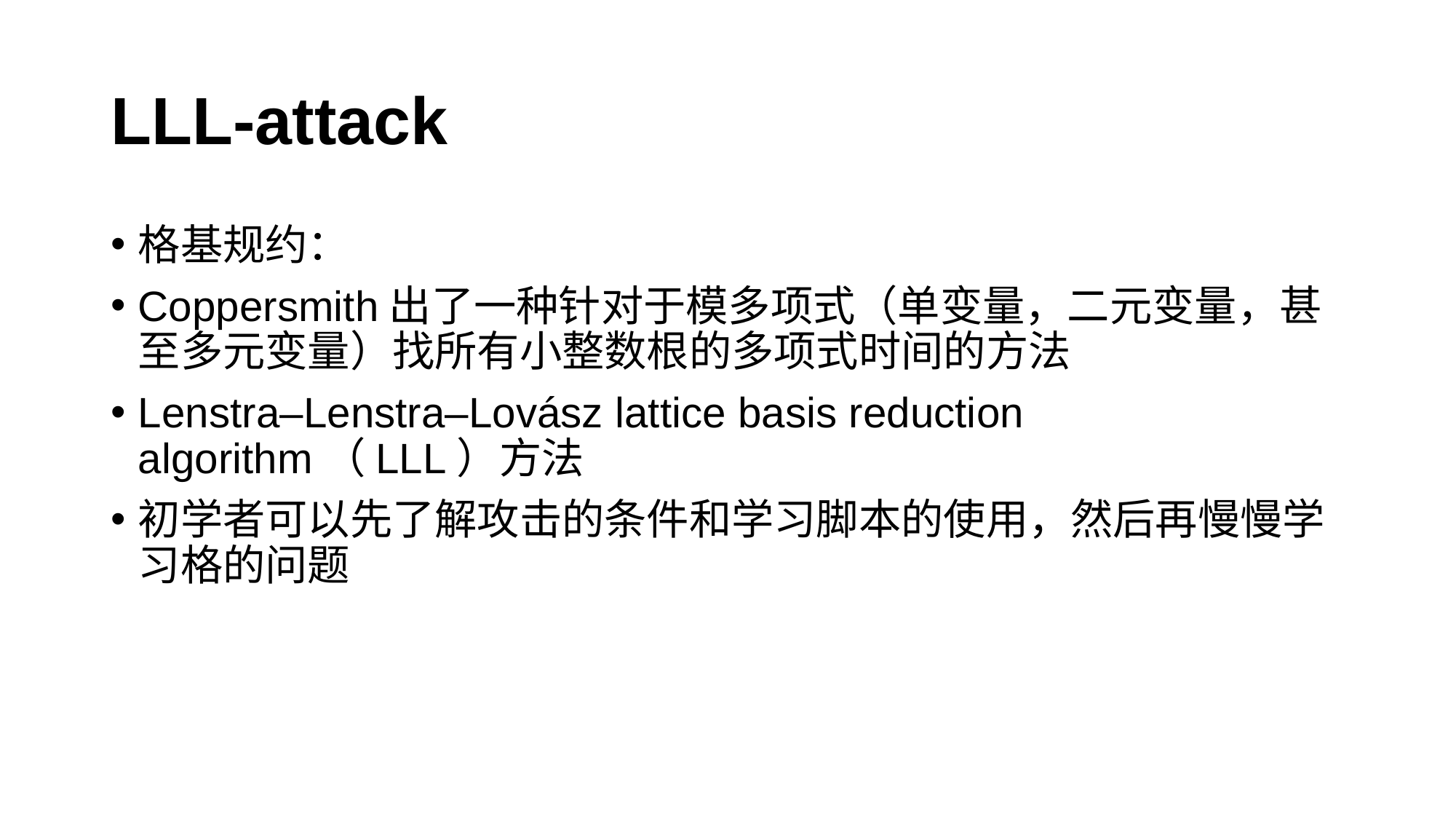

# LLL-attack
格基规约：
Coppersmith出了一种针对于模多项式（单变量，二元变量，甚至多元变量）找所有小整数根的多项式时间的方法
Lenstra–Lenstra–Lovász lattice basis reduction algorithm（LLL）方法
初学者可以先了解攻击的条件和学习脚本的使用，然后再慢慢学习格的问题